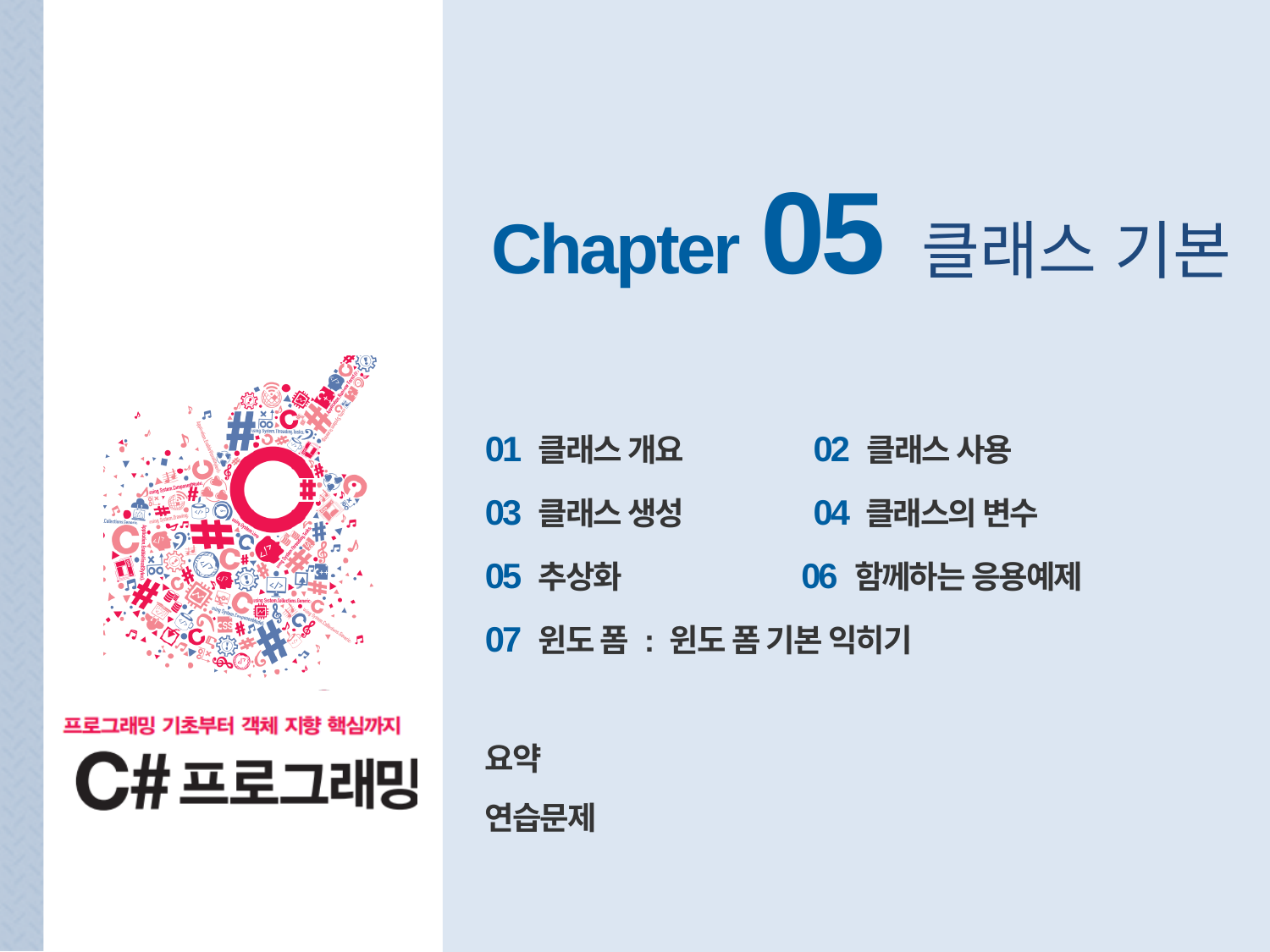

Chapter 05 클래스 기본
01 클래스 개요                 02 클래스 사용
03 클래스 생성                 04 클래스의 변수
05 추상화                        06 함께하는 응용예제
07 윈도 폼 : 윈도 폼 기본 익히기

요약
연습문제